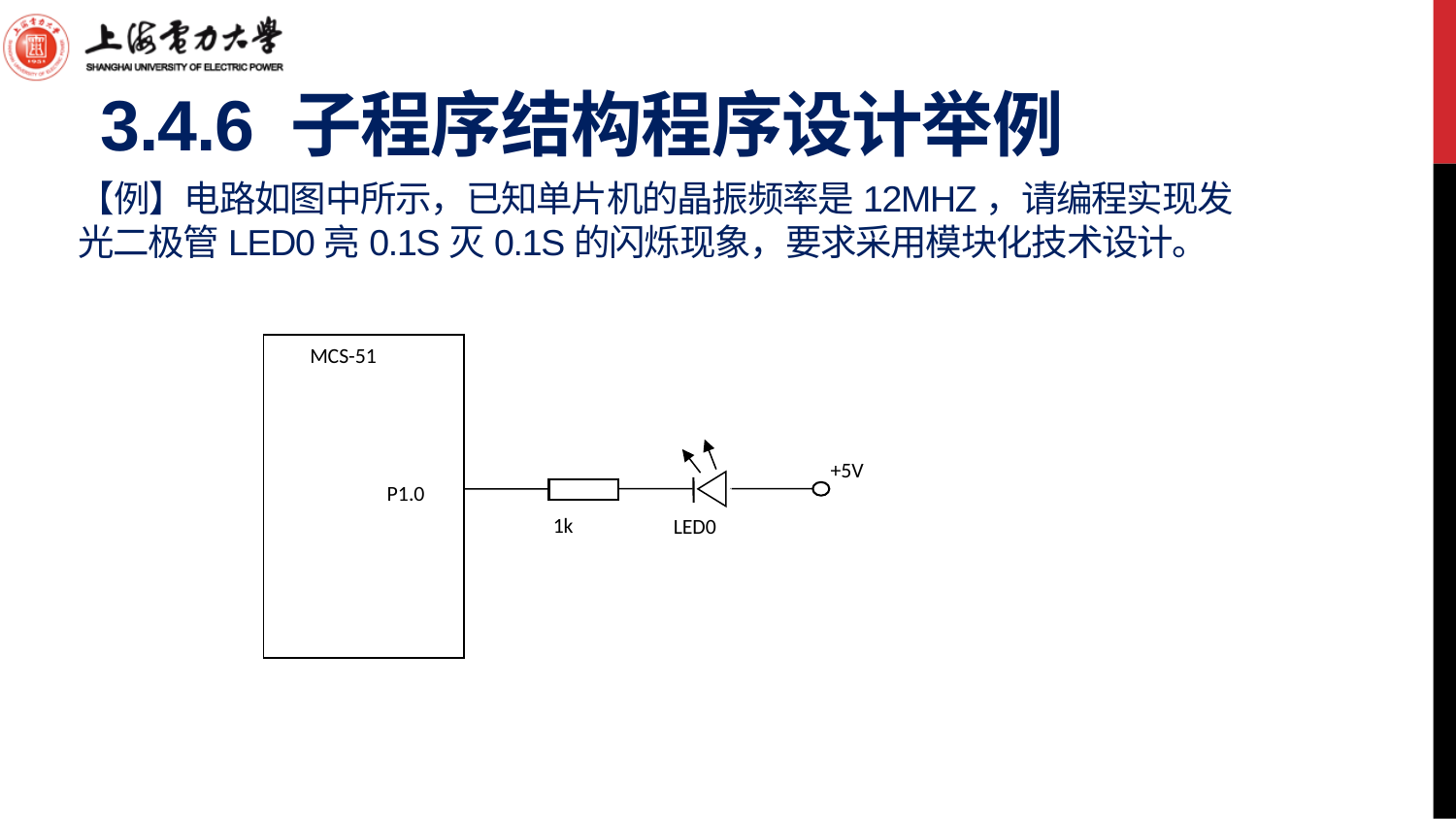

3.4.6 子程序结构程序设计举例
# 【例】电路如图中所示，已知单片机的晶振频率是12MHz，请编程实现发光二极管LED0亮0.1s灭0.1s的闪烁现象，要求采用模块化技术设计。

MCS-51
P1.0

+5V
1k

LED0